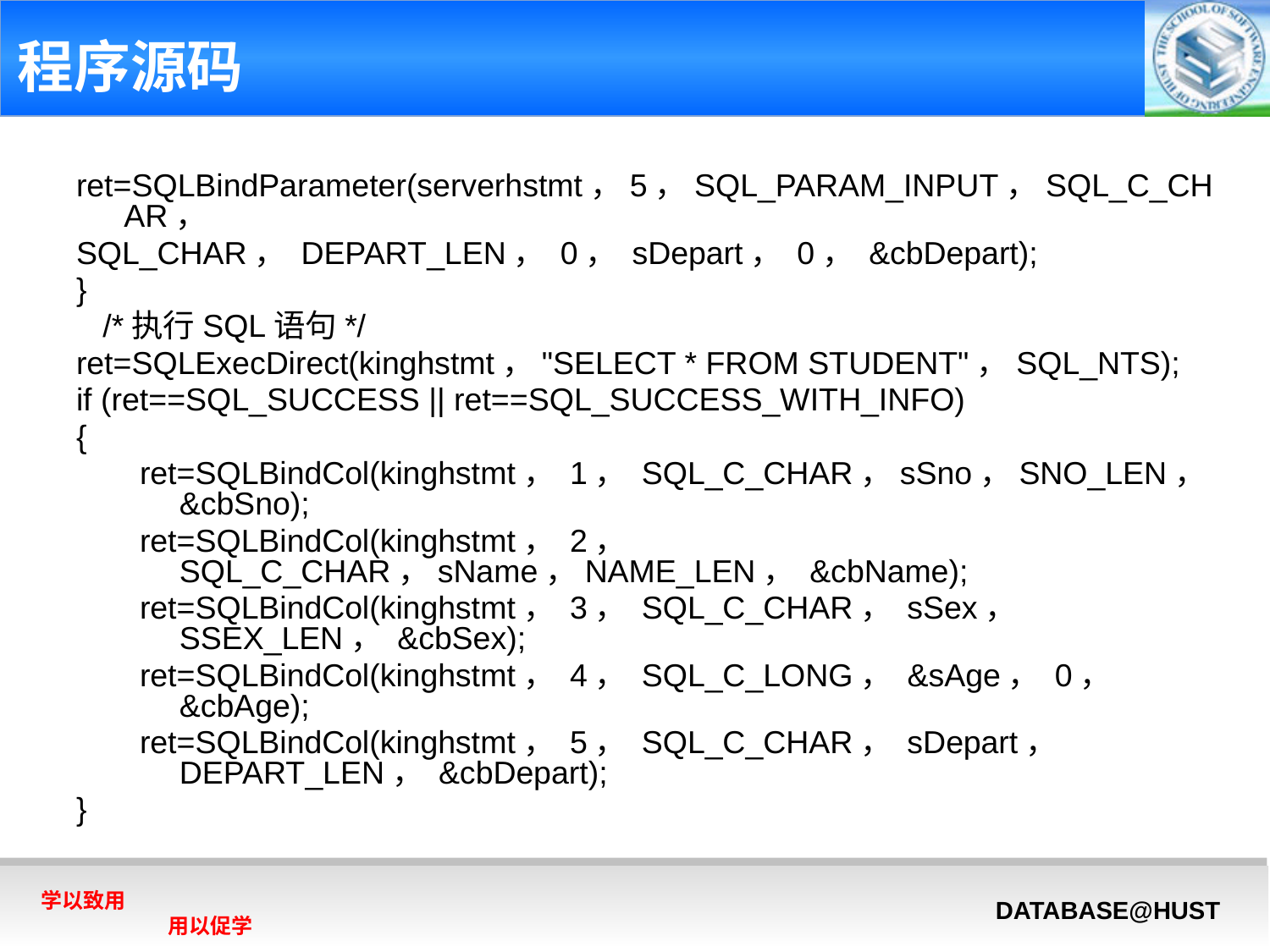

# 程序源码
ret=SQLBindParameter(serverhstmt，5，SQL_PARAM_INPUT，SQL_C_CHAR，
SQL_CHAR， DEPART_LEN， 0， sDepart， 0， &cbDepart);
}
   /*执行SQL语句*/
ret=SQLExecDirect(kinghstmt，"SELECT * FROM STUDENT"，SQL_NTS);
if (ret==SQL_SUCCESS || ret==SQL_SUCCESS_WITH_INFO)
{
ret=SQLBindCol(kinghstmt， 1， SQL_C_CHAR，sSno，SNO_LEN，&cbSno);
ret=SQLBindCol(kinghstmt， 2， SQL_C_CHAR，sName，NAME_LEN， &cbName);
ret=SQLBindCol(kinghstmt， 3， SQL_C_CHAR， sSex， SSEX_LEN， &cbSex);
ret=SQLBindCol(kinghstmt， 4， SQL_C_LONG， &sAge， 0， &cbAge);
ret=SQLBindCol(kinghstmt， 5， SQL_C_CHAR， sDepart， DEPART_LEN， &cbDepart);
}